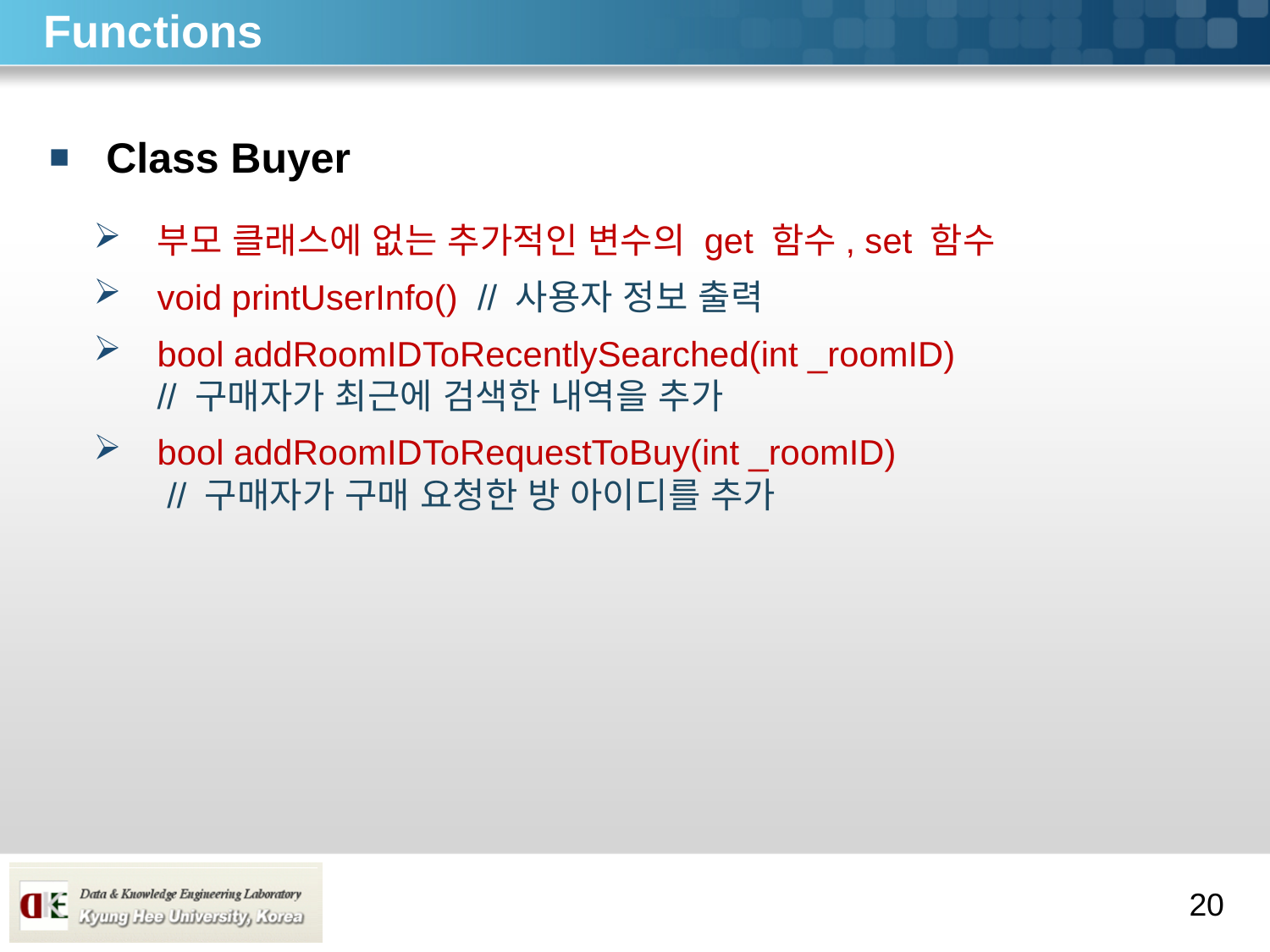

# Functions
 Class Buyer
부모 클래스에 없는 추가적인 변수의 get 함수, set 함수
void printUserInfo()  // 사용자 정보 출력
bool addRoomIDToRecentlySearched(int _roomID)
// 구매자가 최근에 검색한 내역을 추가
bool addRoomIDToRequestToBuy(int _roomID)
 // 구매자가 구매 요청한 방 아이디를 추가